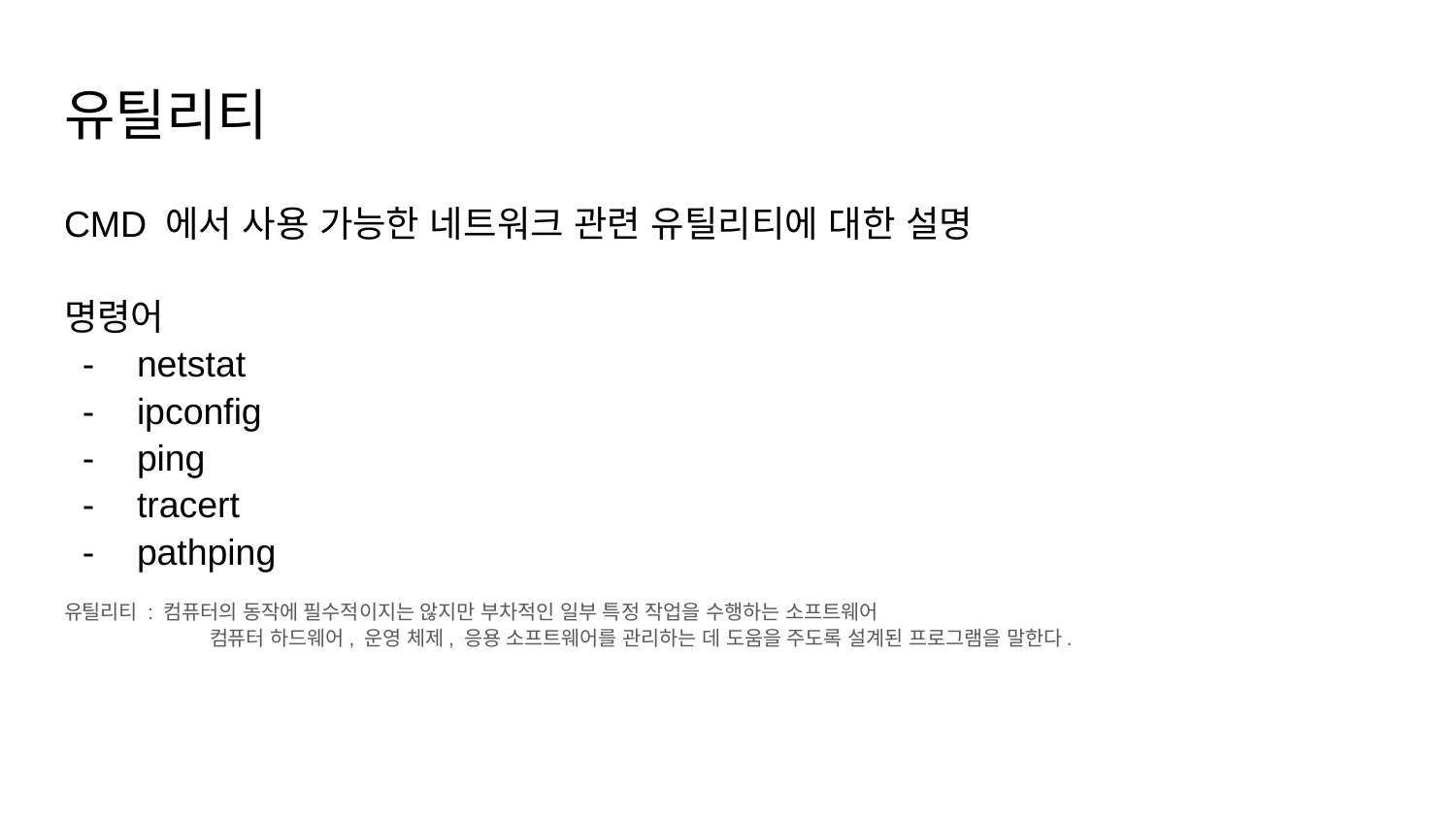

# 유틸리티
CMD 에서 사용 가능한 네트워크 관련 유틸리티에 대한 설명

명령어
netstat
ipconfig
ping
tracert
pathping

유틸리티 : 컴퓨터의 동작에 필수적이지는 않지만 부차적인 일부 특정 작업을 수행하는 소프트웨어
	컴퓨터 하드웨어, 운영 체제, 응용 소프트웨어를 관리하는 데 도움을 주도록 설계된 프로그램을 말한다.